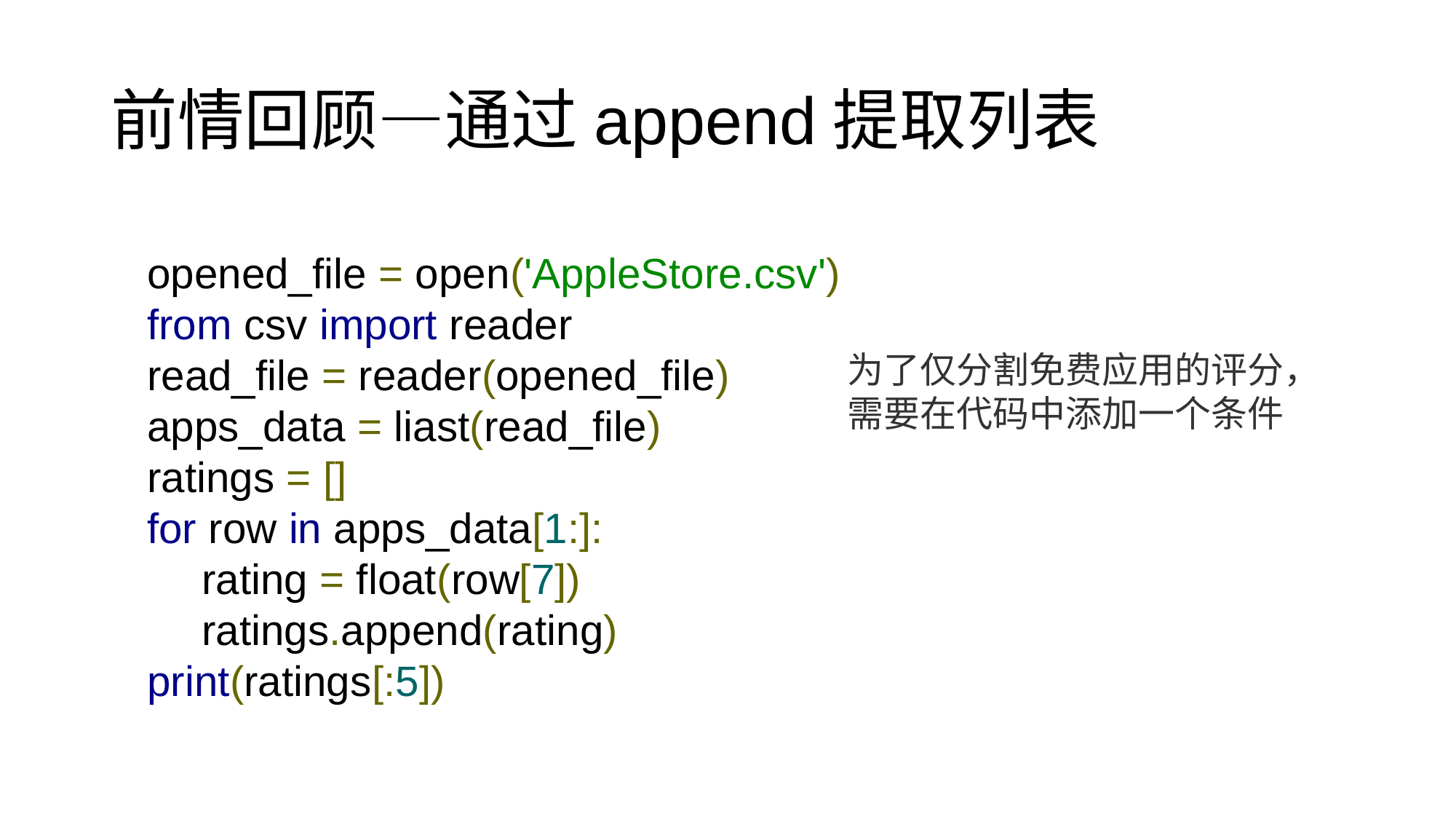

# 前情回顾—通过append提取列表

opened_file = open('AppleStore.csv')
from csv import reader
read_file = reader(opened_file)
apps_data = liast(read_file)
ratings = []
for row in apps_data[1:]:
rating = float(row[7])
ratings.append(rating)
print(ratings[:5])
为了仅分割免费应用的评分，需要在代码中添加一个条件